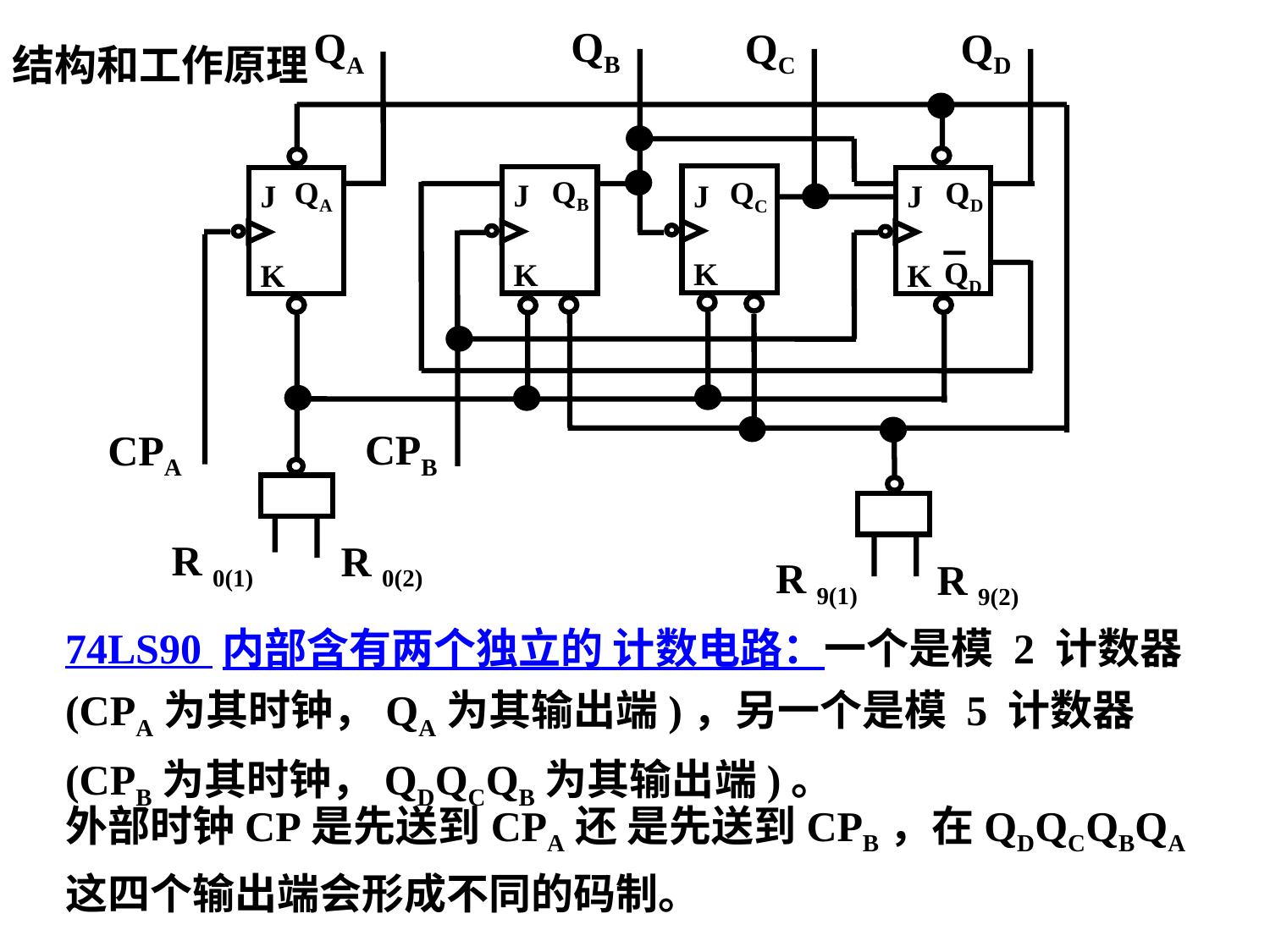

QB
QA
QD
QC

QB
QA

QD

QC

J
J
J
J

QD
K
K
K
K

CPB
CPA

R 0(1)
R 0(2)

R 9(1)
R 9(2)
结构和工作原理
74LS90 内部含有两个独立的 计数电路：一个是模 2 计数器(CPA为其时钟，QA为其输出端)，另一个是模 5 计数器(CPB为其时钟，QDQCQB为其输出端)。
外部时钟CP是先送到CPA还 是先送到CPB，在QDQCQBQA这四个输出端会形成不同的码制。